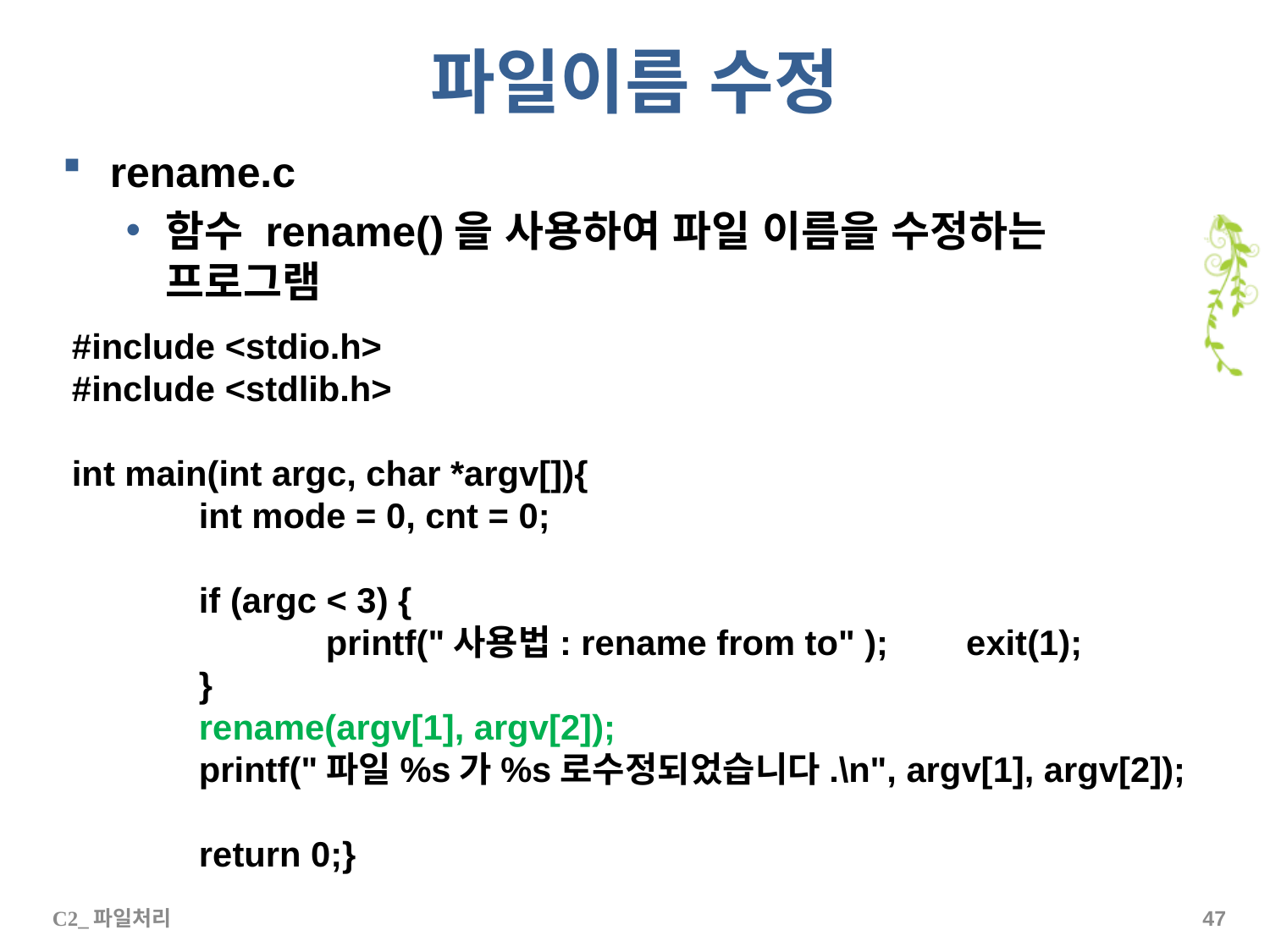

# 파일이름 수정
rename.c
함수 rename()을 사용하여 파일 이름을 수정하는 프로그램
#include <stdio.h>
#include <stdlib.h>

int main(int argc, char *argv[]){
	int mode = 0, cnt = 0;

	if (argc < 3) {
		printf("사용법: rename from to" );        exit(1);
	}
	rename(argv[1], argv[2]);
	printf("파일%s가%s로수정되었습니다.\n", argv[1], argv[2]);

	return 0;}
C2_파일처리
47